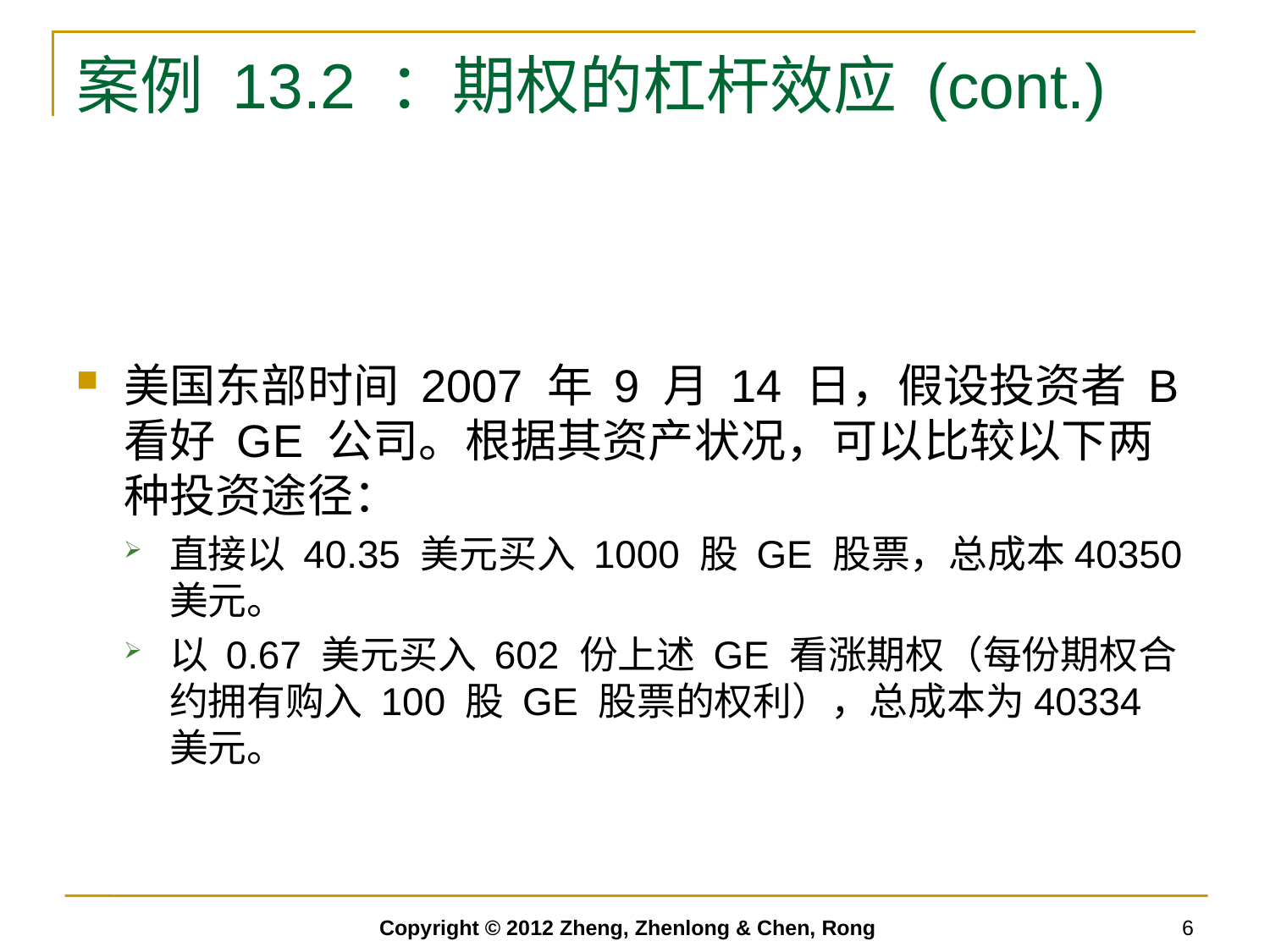

# 案例 13.2 ：期权的杠杆效应 (cont.)

美国东部时间 2007 年 9 月 14 日，假设投资者 B 看好 GE 公司。根据其资产状况，可以比较以下两种投资途径：
直接以 40.35 美元买入 1000 股 GE 股票，总成本40350 美元。
以 0.67 美元买入 602 份上述 GE 看涨期权（每份期权合约拥有购入 100 股 GE 股票的权利），总成本为40334 美元。
Copyright © 2012 Zheng, Zhenlong & Chen, Rong
6